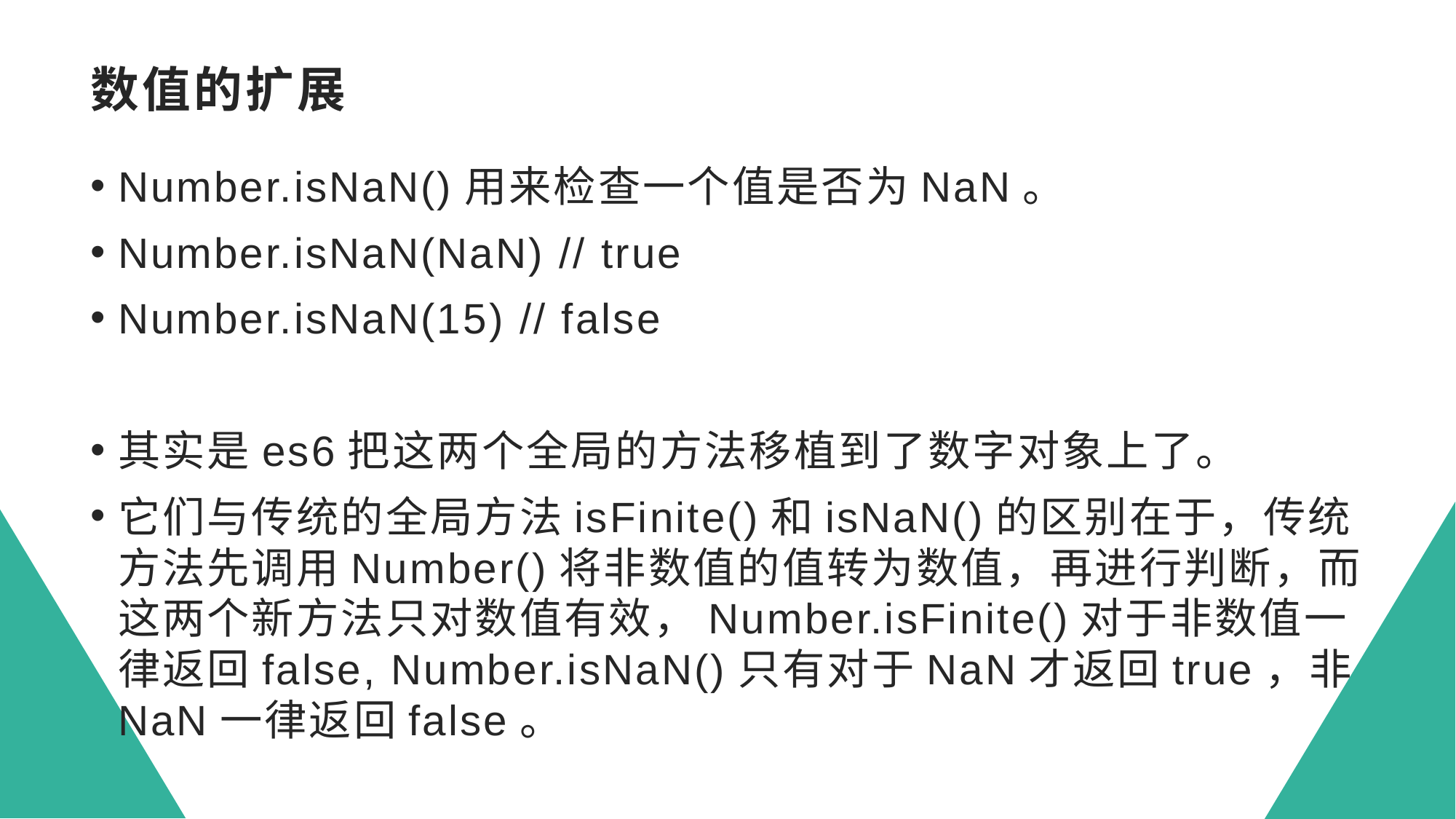

# 数值的扩展
Number.isNaN()用来检查一个值是否为NaN。
Number.isNaN(NaN) // true
Number.isNaN(15) // false

其实是es6把这两个全局的方法移植到了数字对象上了。
它们与传统的全局方法isFinite()和isNaN()的区别在于，传统方法先调用Number()将非数值的值转为数值，再进行判断，而这两个新方法只对数值有效，Number.isFinite()对于非数值一律返回false, Number.isNaN()只有对于NaN才返回true，非NaN一律返回false。